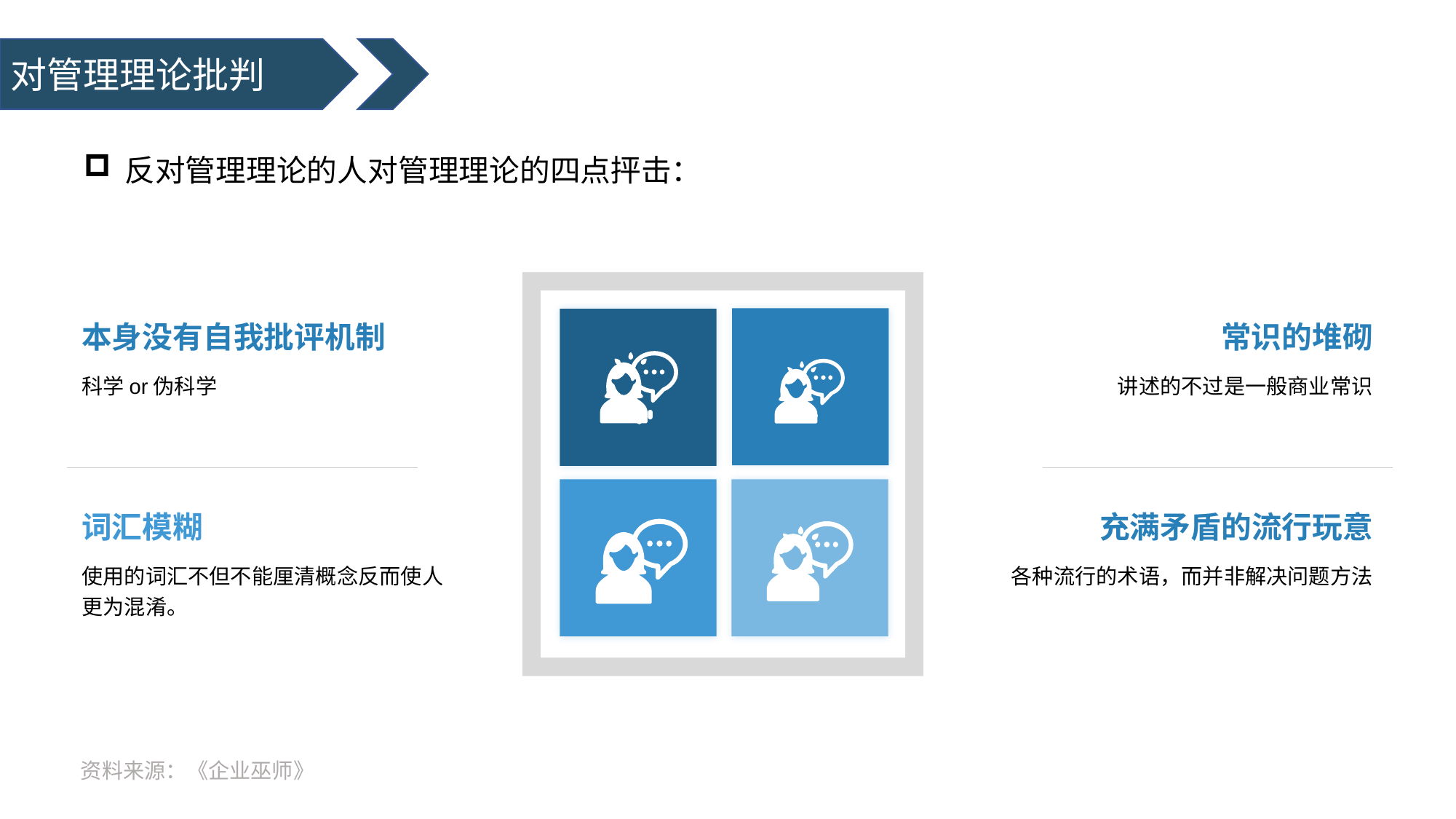

对管理理论批判

反对管理理论的人对管理理论的四点抨击：

本身没有自我批评机制
科学or伪科学
词汇模糊
使用的词汇不但不能厘清概念反而使人更为混淆。

常识的堆砌
讲述的不过是一般商业常识
充满矛盾的流行玩意
各种流行的术语，而并非解决问题方法
资料来源：《企业巫师》